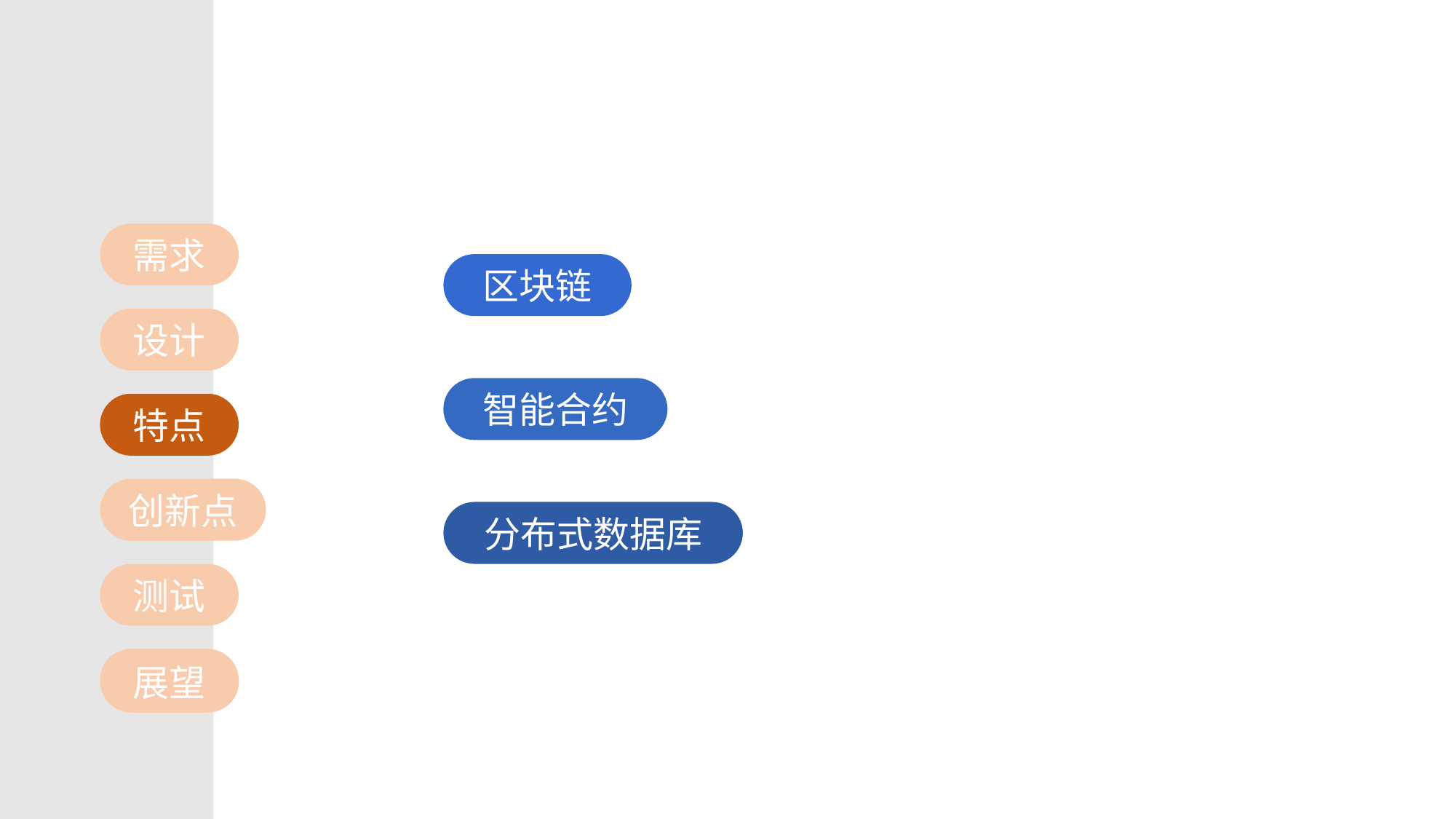

需求
区块链
设计
智能合约
特点
创新点
分布式数据库
测试
总结
展望